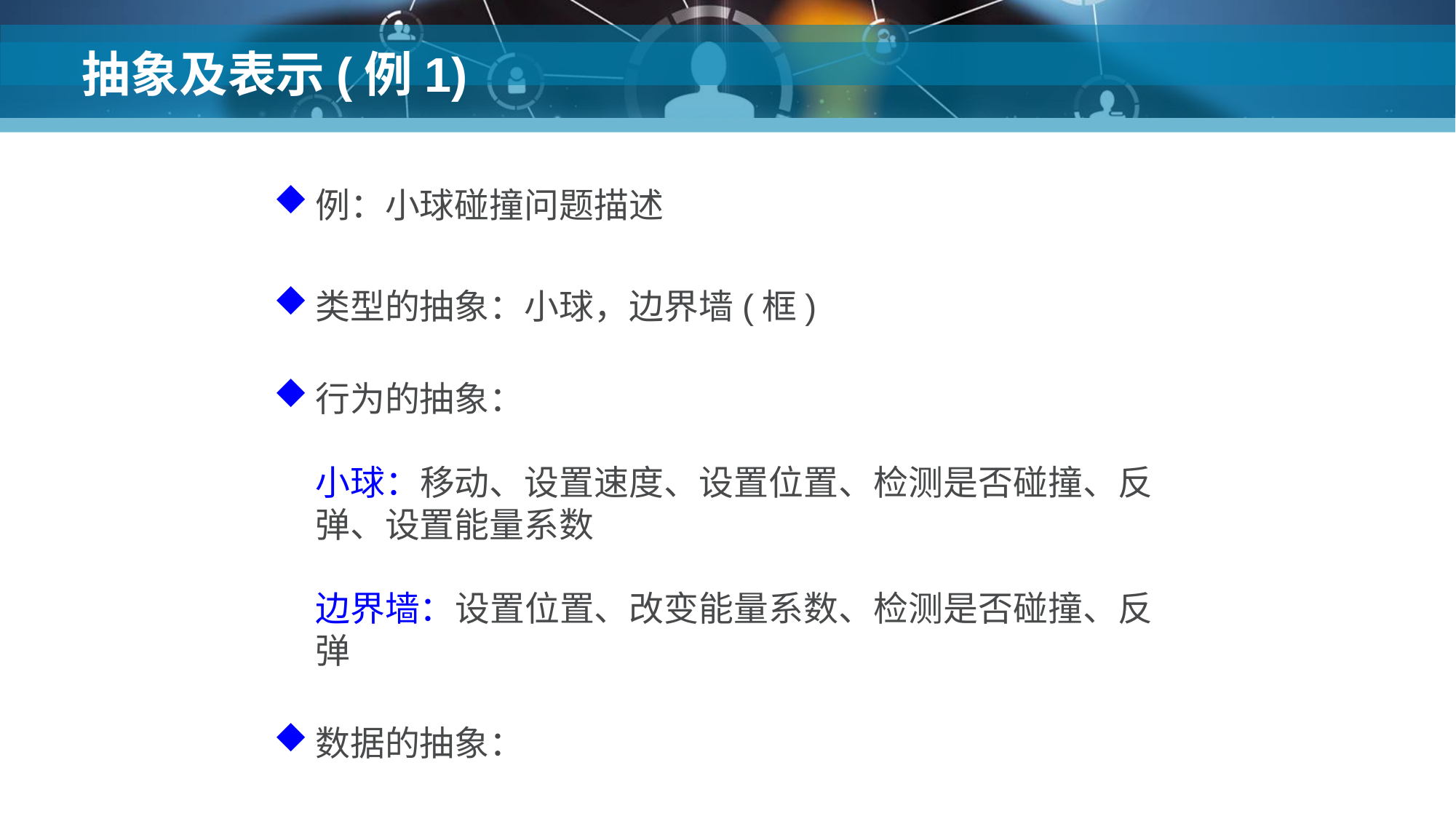

# 抽象及表示(例1)
例：小球碰撞问题描述

类型的抽象：小球，边界墙(框)
行为的抽象：
小球：移动、设置速度、设置位置、检测是否碰撞、反弹、设置能量系数
边界墙：设置位置、改变能量系数、检测是否碰撞、反弹
数据的抽象：位移、速度、系数